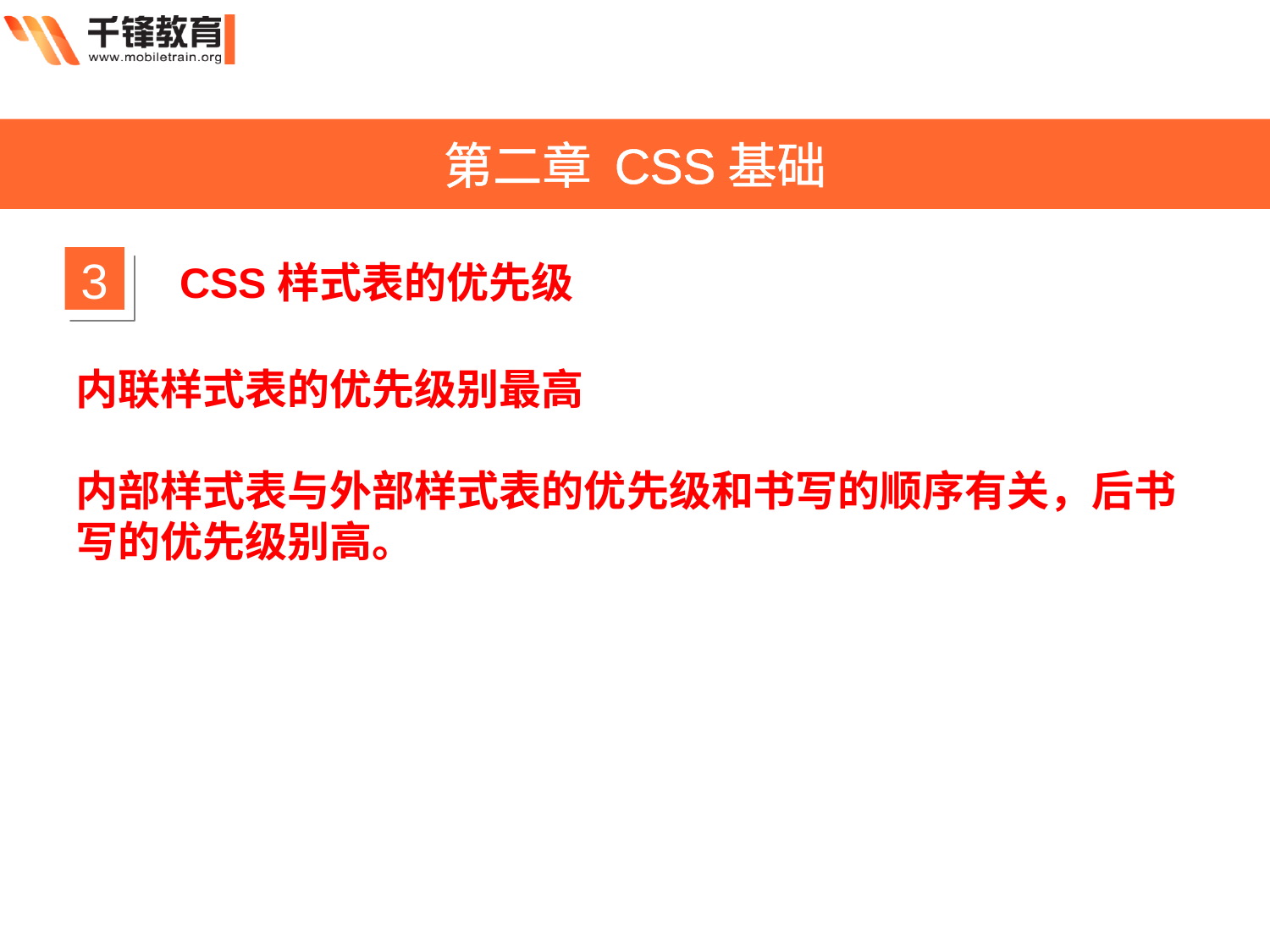

第二章 CSS基础
3

CSS样式表的优先级

内联样式表的优先级别最高
内部样式表与外部样式表的优先级和书写的顺序有关，后书写的优先级别高。